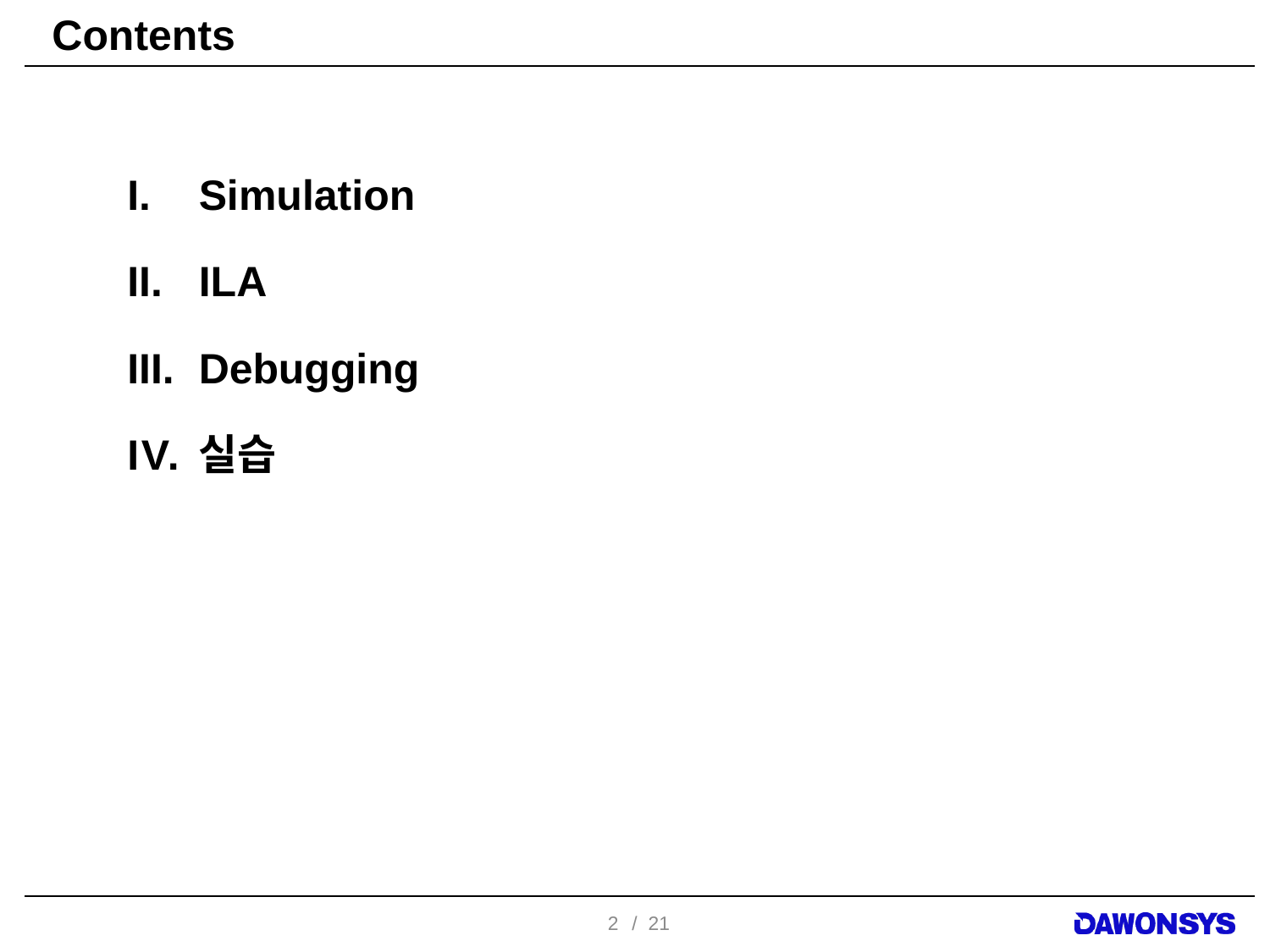

# Contents
Simulation
ILA
Debugging
실습
2
/  21